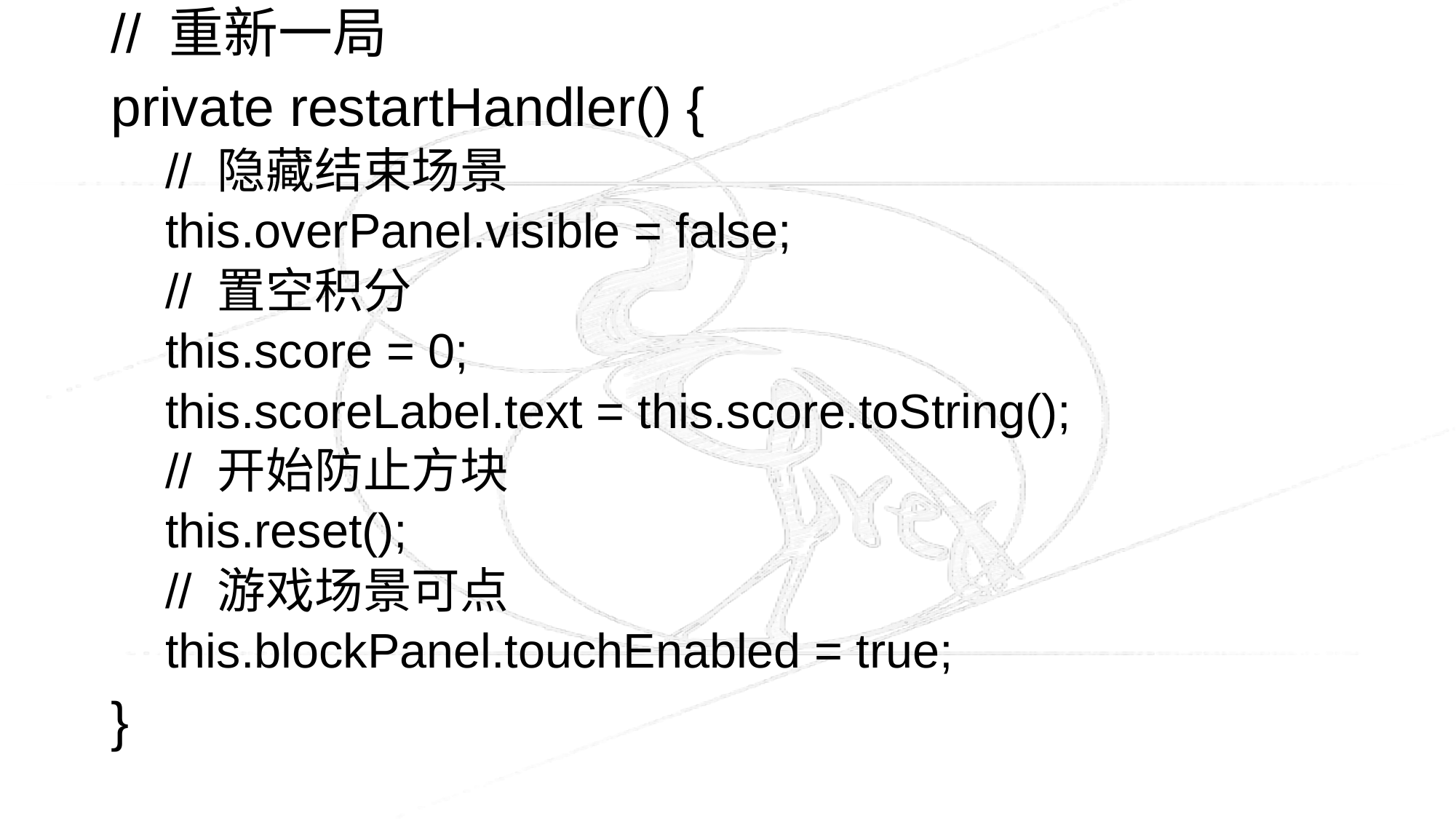

// 重新一局
private restartHandler() {
// 隐藏结束场景
this.overPanel.visible = false;
// 置空积分
this.score = 0;
this.scoreLabel.text = this.score.toString();
// 开始防止方块
this.reset();
// 游戏场景可点
this.blockPanel.touchEnabled = true;
}